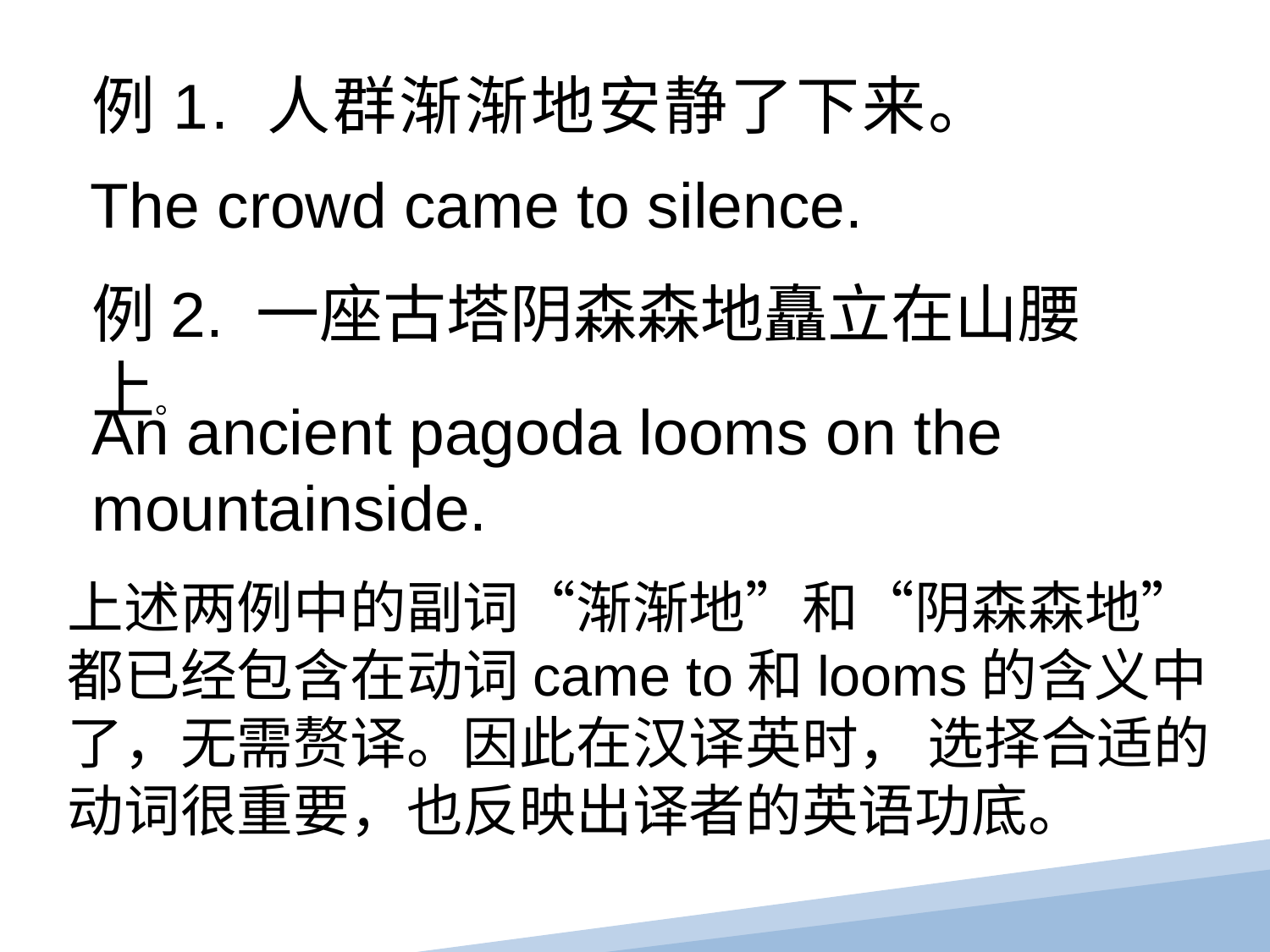

例1. 人群渐渐地安静了下来。
The crowd came to silence.
例2. 一座古塔阴森森地矗立在山腰上。
An ancient pagoda looms on the mountainside.
上述两例中的副词“渐渐地”和“阴森森地”都已经包含在动词came to和looms的含义中了，无需赘译。因此在汉译英时， 选择合适的动词很重要，也反映出译者的英语功底。